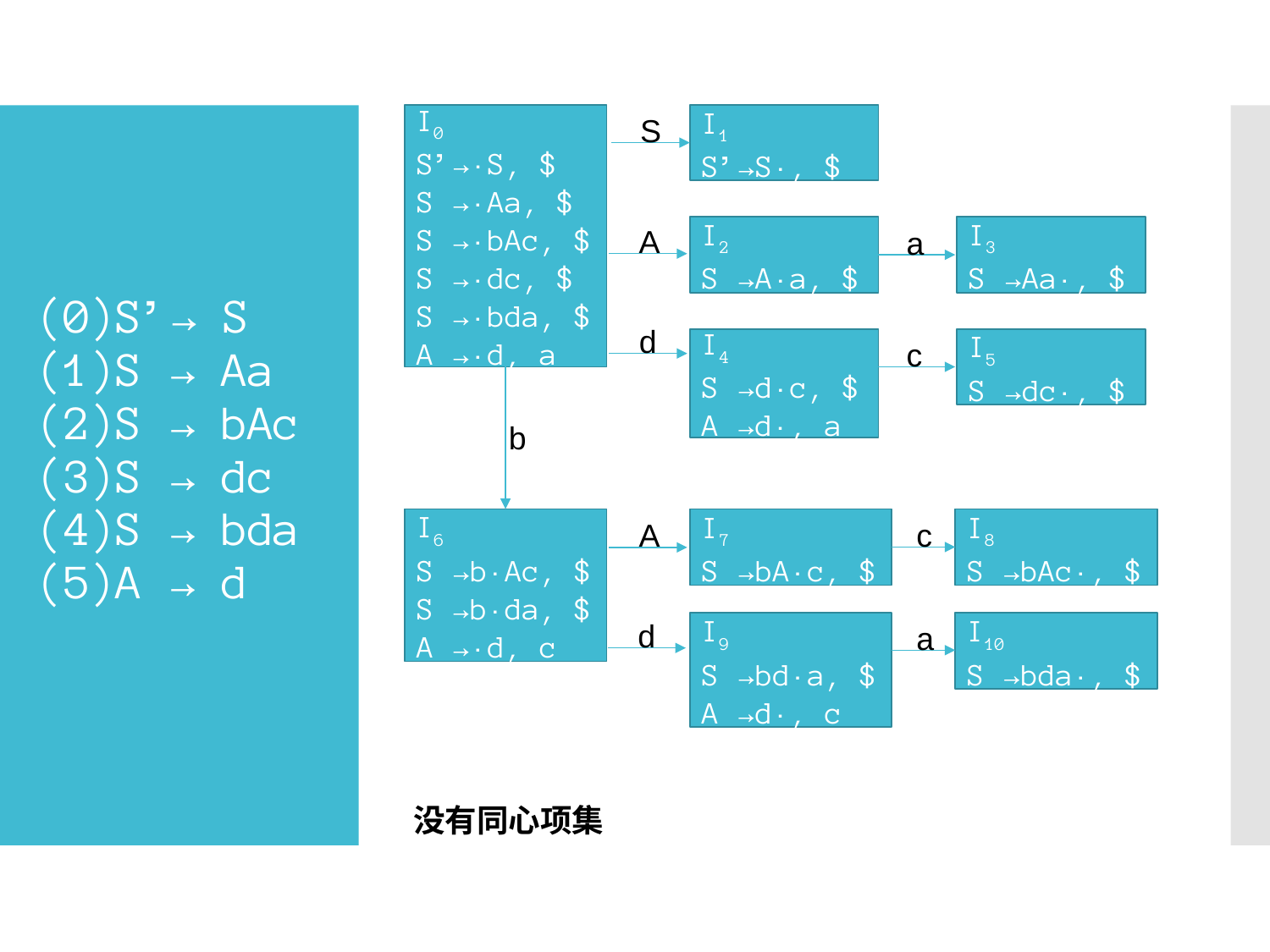

S
I0
S’→·S, $
S →·Aa, $
S →·bAc, $
S →·dc, $
S →·bda, $
A →·d, a
I1
S’→S·, $
# (0)S’→ S (1)S → Aa (2)S → bAc (3)S → dc (4)S → bda (5)A → d
A
I2
S →A·a, $
a
I3
S →Aa·, $
d
I4
S →d·c, $
A →d·, a
c
I5
S →dc·, $
b
c
I8
S →bAc·, $
I6
S →b·Ac, $
S →b·da, $
A →·d, c
I7
S →bA·c, $
A
d
a
I9
S →bd·a, $
A →d·, c
I10
S →bda·, $
没有同心项集